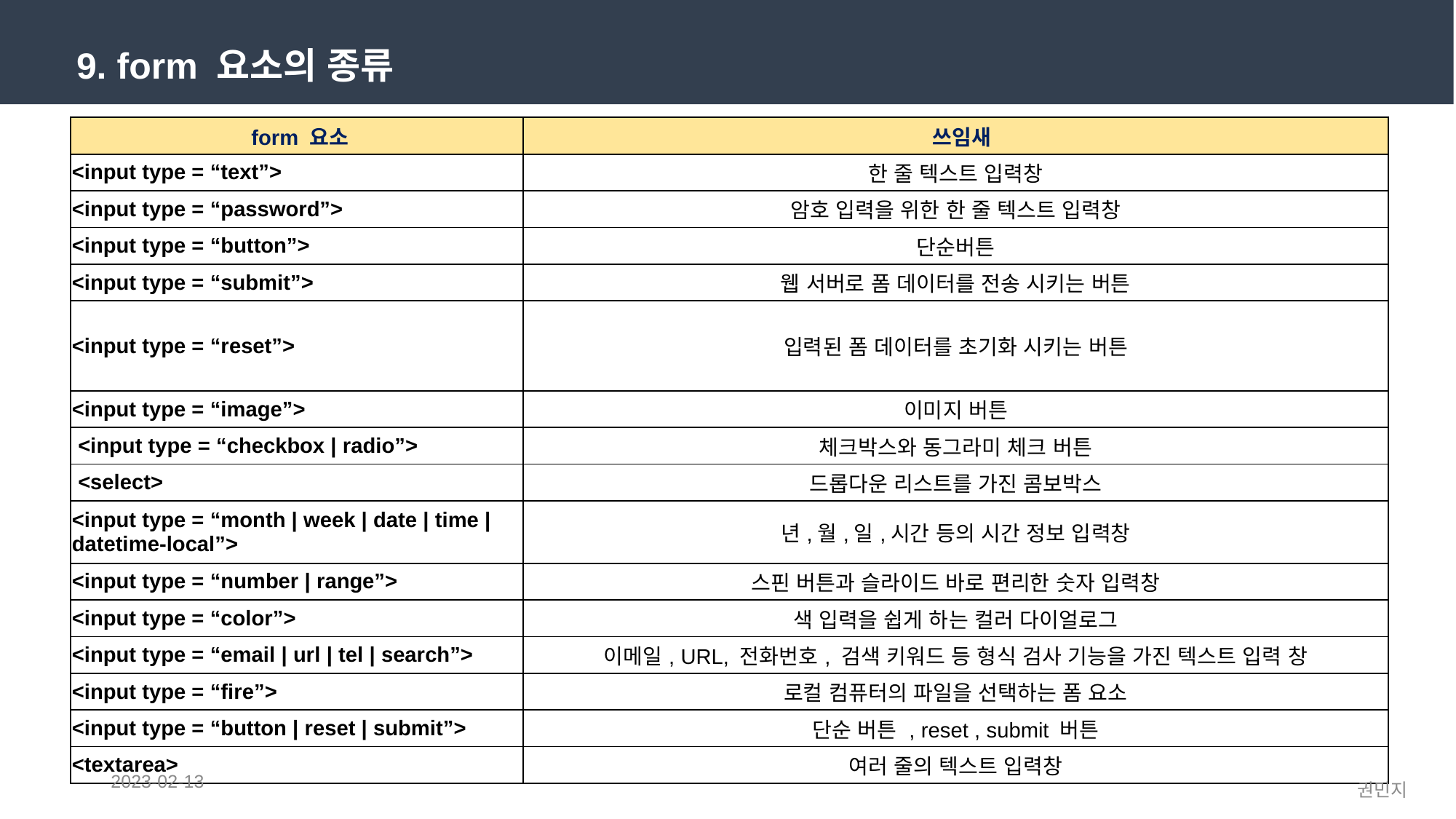

9. form 요소의 종류
| form 요소 | 쓰임새 |
| --- | --- |
| <input type = “text”> | 한 줄 텍스트 입력창 |
| <input type = “password”> | 암호 입력을 위한 한 줄 텍스트 입력창 |
| <input type = “button”> | 단순버튼 |
| <input type = “submit”> | 웹 서버로 폼 데이터를 전송 시키는 버튼 |
| <input type = “reset”> | 입력된 폼 데이터를 초기화 시키는 버튼 |
| <input type = “image”> | 이미지 버튼 |
| <input type = “checkbox | radio”> | 체크박스와 동그라미 체크 버튼 |
| <select> | 드롭다운 리스트를 가진 콤보박스 |
| <input type = “month | week | date | time | datetime-local”> | 년,월,일,시간 등의 시간 정보 입력창 |
| <input type = “number | range”> | 스핀 버튼과 슬라이드 바로 편리한 숫자 입력창 |
| <input type = “color”> | 색 입력을 쉽게 하는 컬러 다이얼로그 |
| <input type = “email | url | tel | search”> | 이메일, URL, 전화번호, 검색 키워드 등 형식 검사 기능을 가진 텍스트 입력 창 |
| <input type = “fire”> | 로컬 컴퓨터의 파일을 선택하는 폼 요소 |
| <input type = “button | reset | submit”> | 단순 버튼 , reset , submit 버튼 |
| <textarea> | 여러 줄의 텍스트 입력창 |
2023-02-13
권민지